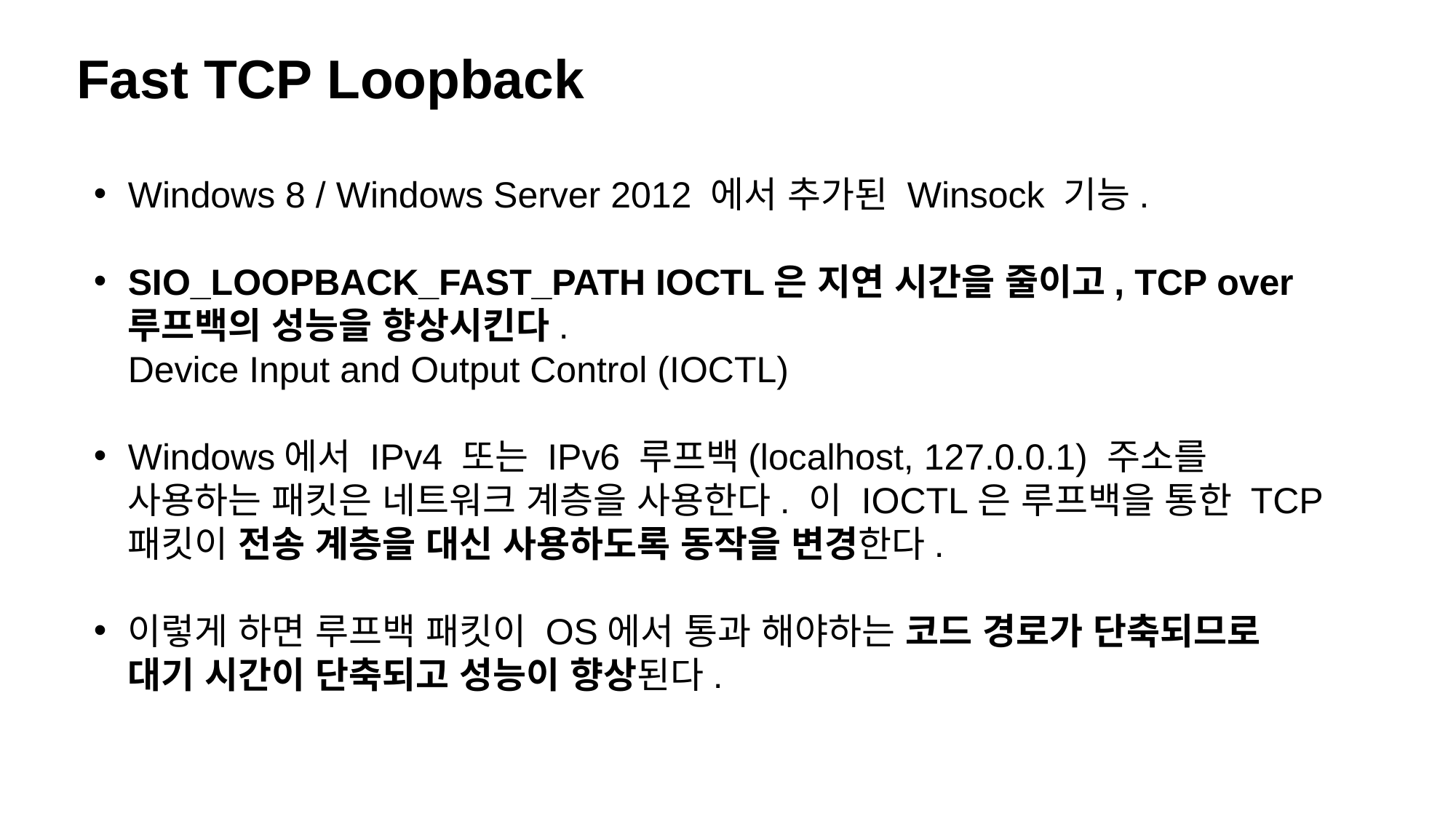

Fast TCP Loopback
Windows 8 / Windows Server 2012 에서 추가된 Winsock 기능.
SIO_LOOPBACK_FAST_PATH IOCTL은 지연 시간을 줄이고, TCP over 루프백의 성능을 향상시킨다.
Device Input and Output Control (IOCTL)
Windows에서 IPv4 또는 IPv6 루프백(localhost, 127.0.0.1) 주소를 사용하는 패킷은 네트워크 계층을 사용한다. 이 IOCTL은 루프백을 통한 TCP 패킷이 전송 계층을 대신 사용하도록 동작을 변경한다.
이렇게 하면 루프백 패킷이 OS에서 통과 해야하는 코드 경로가 단축되므로 대기 시간이 단축되고 성능이 향상된다.